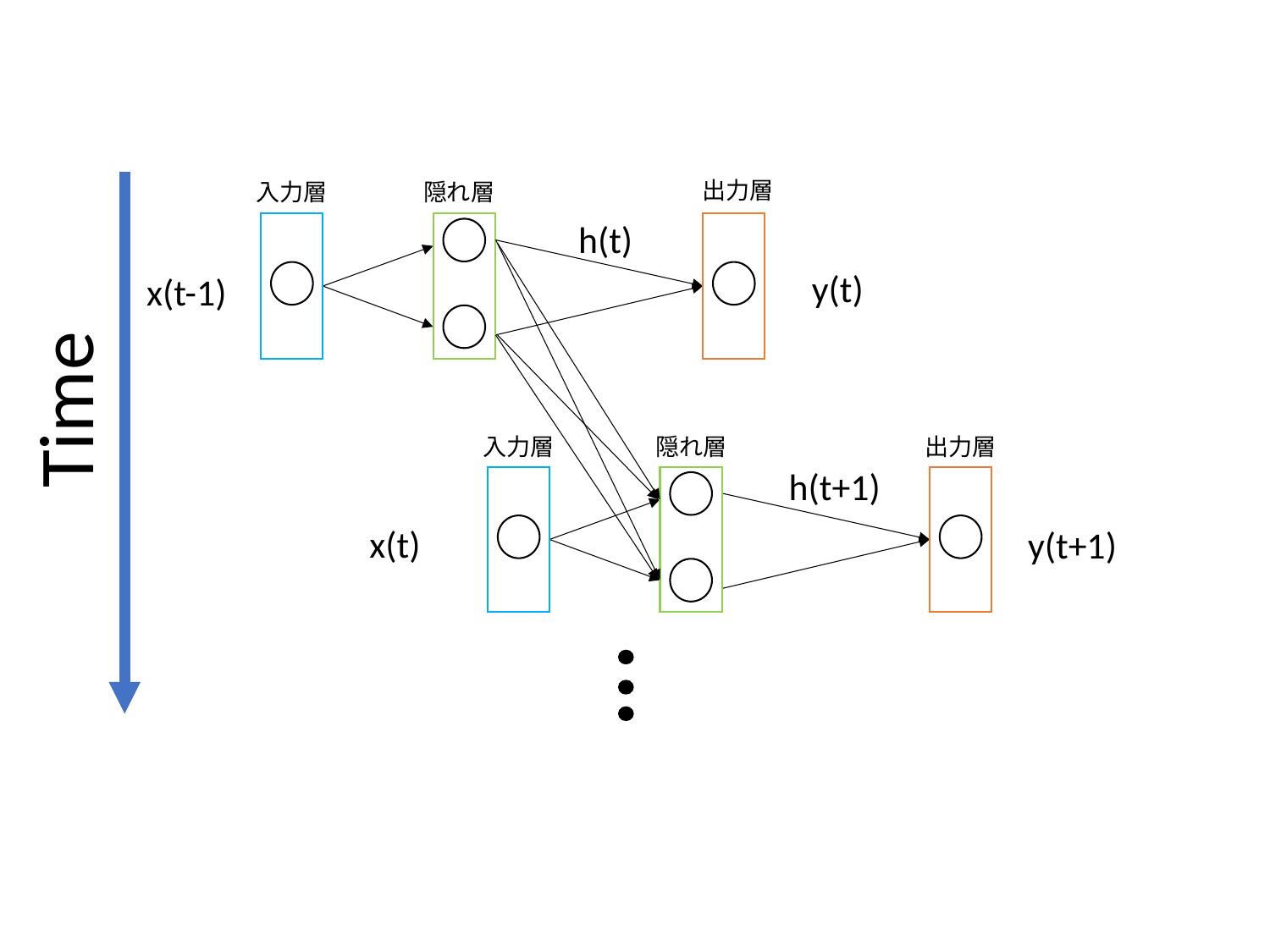

出力層

入力層

隠れ層

入力層

出力層

隠れ層

h(t)
y(t)
x(t-1)
h(t+1)
x(t)
y(t+1)
Time